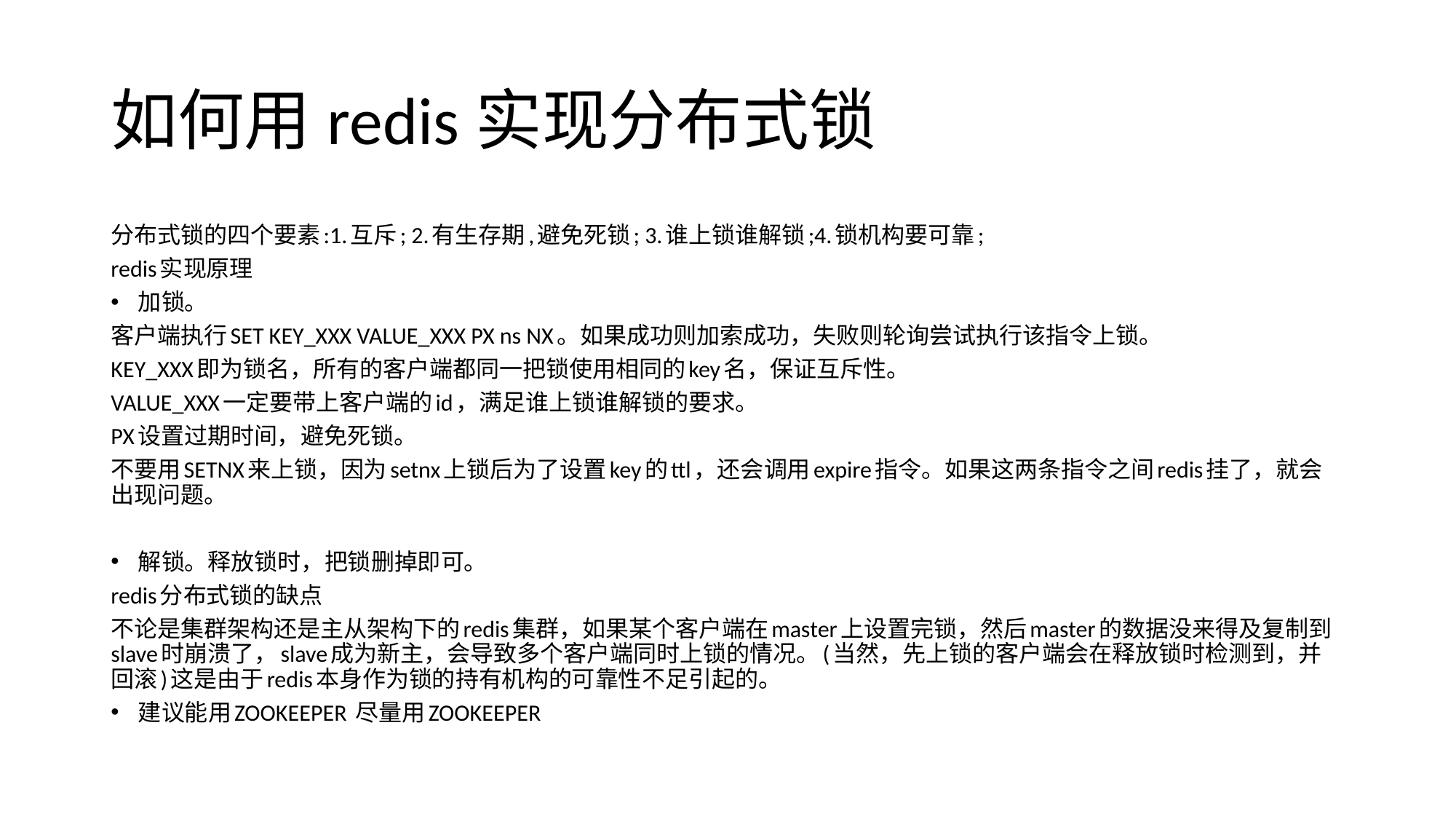

# 如何用redis实现分布式锁
分布式锁的四个要素:1.互斥; 2.有生存期,避免死锁; 3.谁上锁谁解锁;4.锁机构要可靠;
redis实现原理
加锁。
客户端执行SET KEY_XXX VALUE_XXX PX ns NX。如果成功则加索成功，失败则轮询尝试执行该指令上锁。
KEY_XXX即为锁名，所有的客户端都同一把锁使用相同的key名，保证互斥性。
VALUE_XXX一定要带上客户端的id，满足谁上锁谁解锁的要求。
PX设置过期时间，避免死锁。
不要用SETNX来上锁，因为setnx上锁后为了设置key的ttl，还会调用expire指令。如果这两条指令之间redis挂了，就会出现问题。

解锁。释放锁时，把锁删掉即可。
redis分布式锁的缺点
不论是集群架构还是主从架构下的redis集群，如果某个客户端在master上设置完锁，然后master的数据没来得及复制到slave时崩溃了，slave成为新主，会导致多个客户端同时上锁的情况。(当然，先上锁的客户端会在释放锁时检测到，并回滚)这是由于redis本身作为锁的持有机构的可靠性不足引起的。
建议能用ZOOKEEPER 尽量用ZOOKEEPER